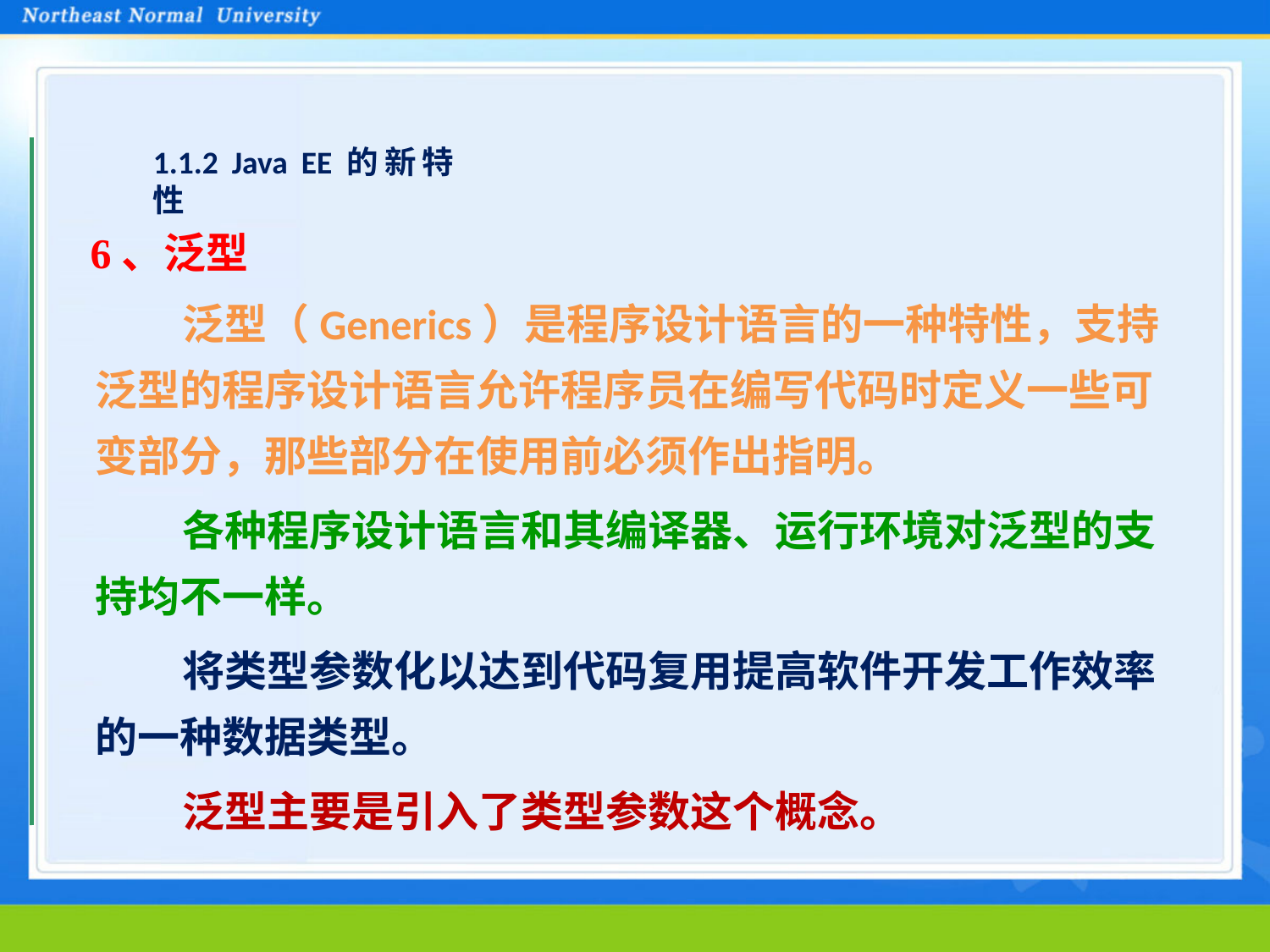

#
1.1.2 Java EE的新特性
6、泛型
泛型（Generics）是程序设计语言的一种特性，支持泛型的程序设计语言允许程序员在编写代码时定义一些可变部分，那些部分在使用前必须作出指明。
各种程序设计语言和其编译器、运行环境对泛型的支持均不一样。
将类型参数化以达到代码复用提高软件开发工作效率的一种数据类型。
泛型主要是引入了类型参数这个概念。